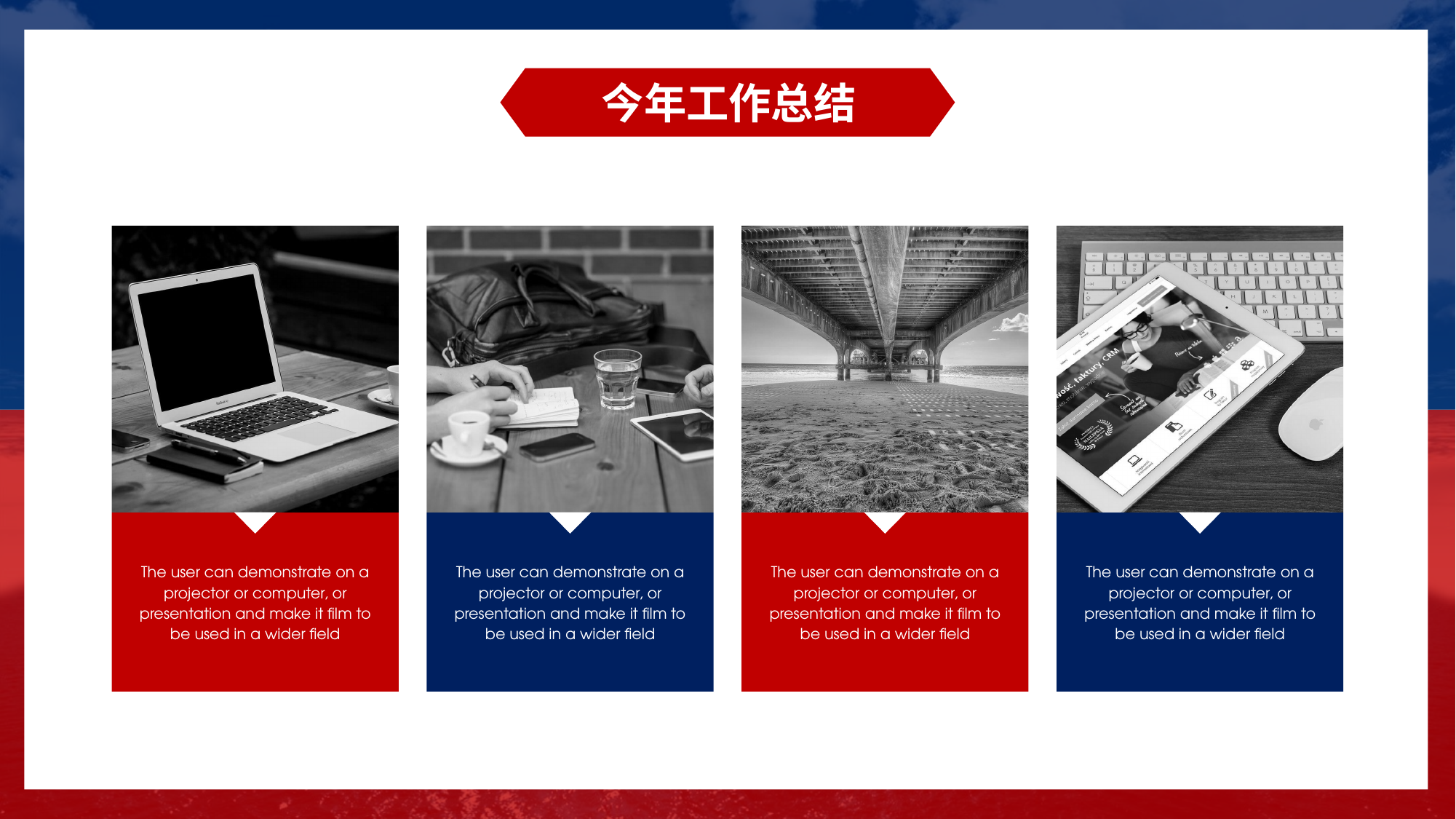

今年工作总结

The user can demonstrate on a projector or computer, or presentation and make it film to be used in a wider field

The user can demonstrate on a projector or computer, or presentation and make it film to be used in a wider field

The user can demonstrate on a projector or computer, or presentation and make it film to be used in a wider field

The user can demonstrate on a projector or computer, or presentation and make it film to be used in a wider field